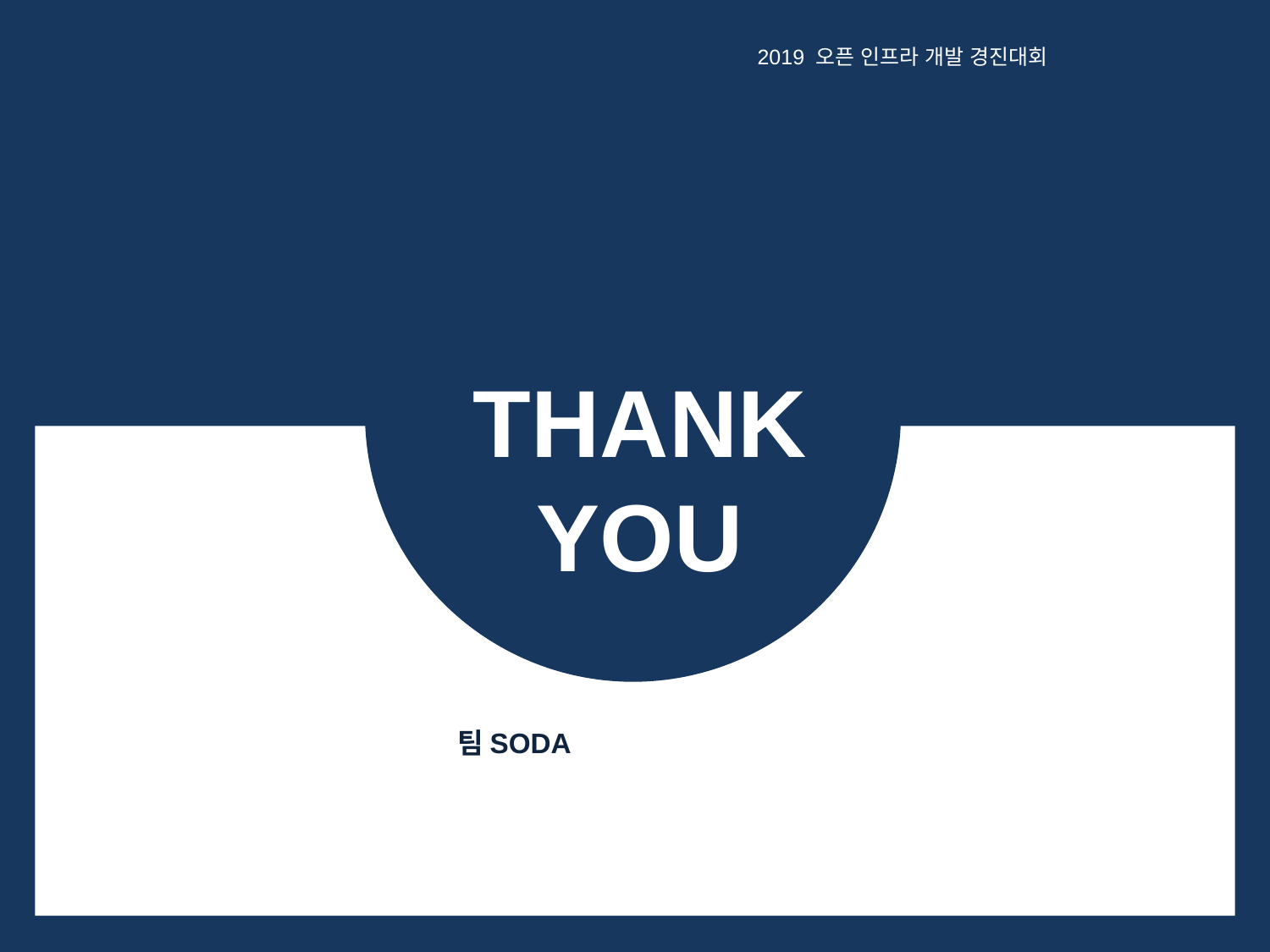

2019 오픈 인프라 개발 경진대회

THANK
YOU

팀SODA